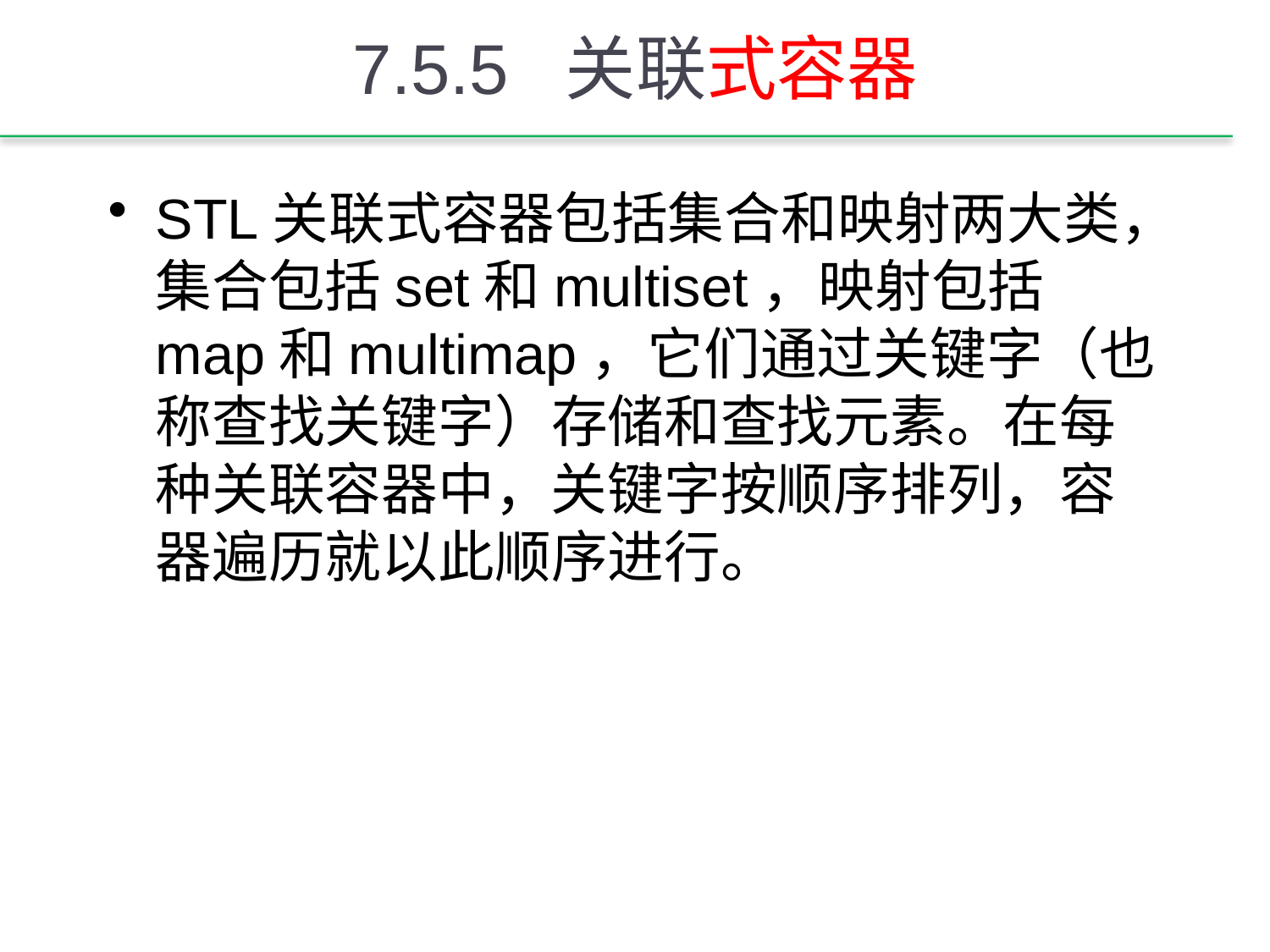

# 7.5.5  关联式容器
STL关联式容器包括集合和映射两大类，集合包括set和multiset，映射包括map和multimap，它们通过关键字（也称查找关键字）存储和查找元素。在每种关联容器中，关键字按顺序排列，容器遍历就以此顺序进行。